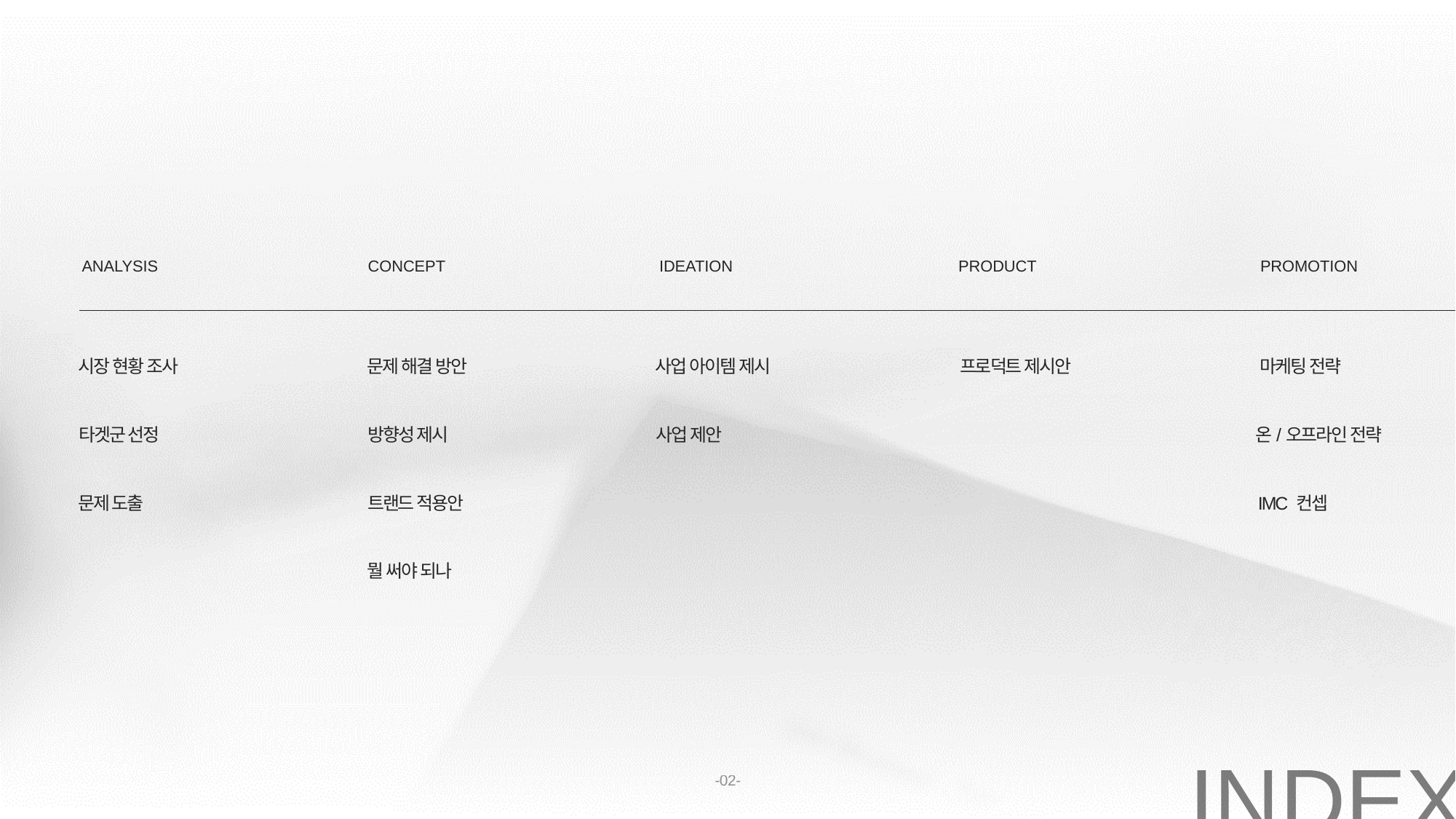

ANALYSIS
CONCEPT
IDEATION
PRODUCT
PROMOTION
시장 현황 조사
문제 해결 방안
사업 아이템 제시
프로덕트 제시안
마케팅 전략
타겟군 선정
방향성 제시
사업 제안
온/오프라인 전략
문제 도출
트랜드 적용안
IMC 컨셉
뭘 써야 되나
INDEX
-02-